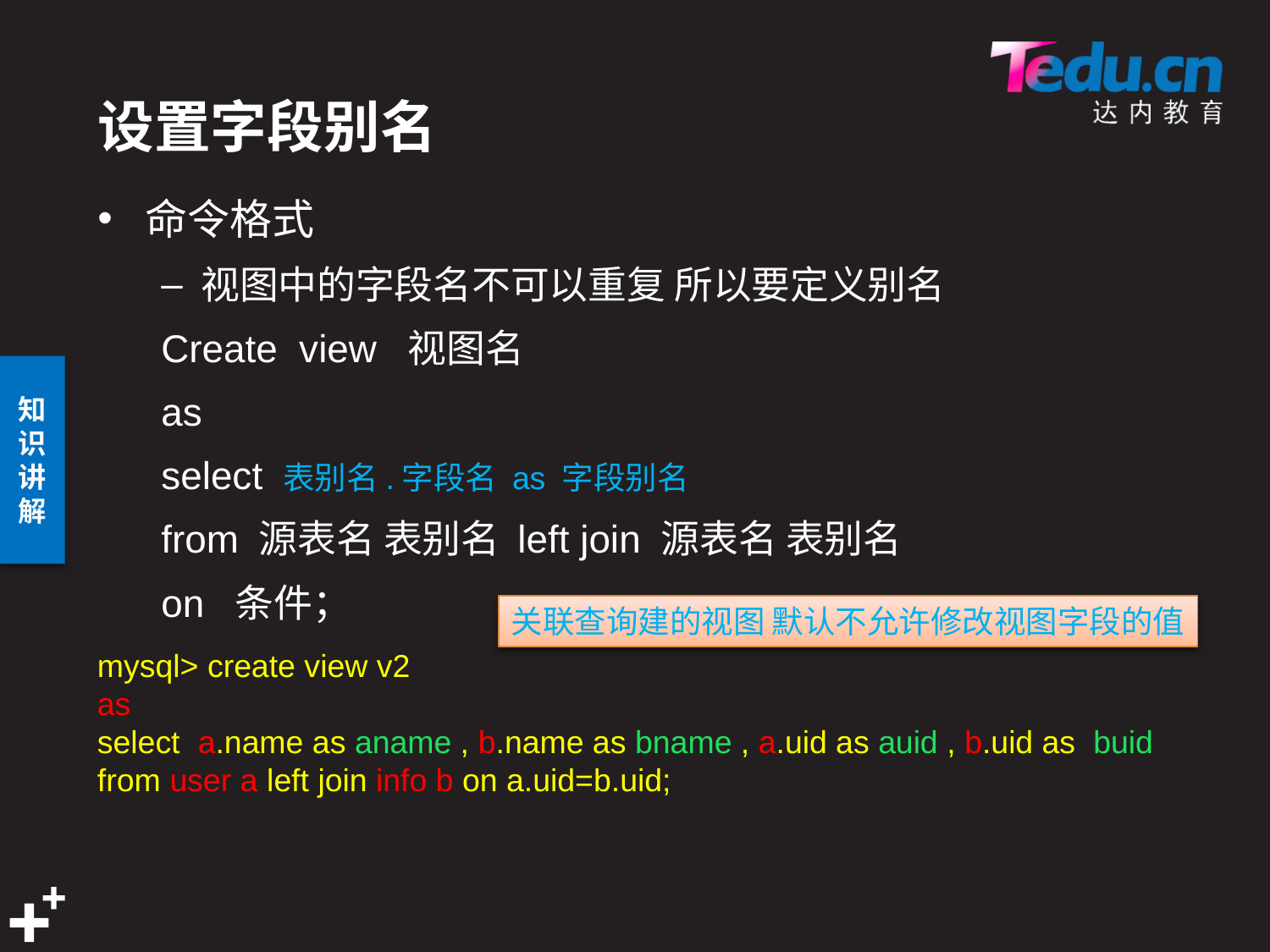

# 设置字段别名
命令格式
视图中的字段名不可以重复 所以要定义别名
Create  view  视图名
as
select 表别名.字段名 as 字段别名
from 源表名 表别名 left join 源表名 表别名
on  条件；
关联查询建的视图 默认不允许修改视图字段的值
mysql> create view v2
as
select  a.name as aname , b.name as bname , a.uid as auid , b.uid as  buid
from user a left join info b on a.uid=b.uid;